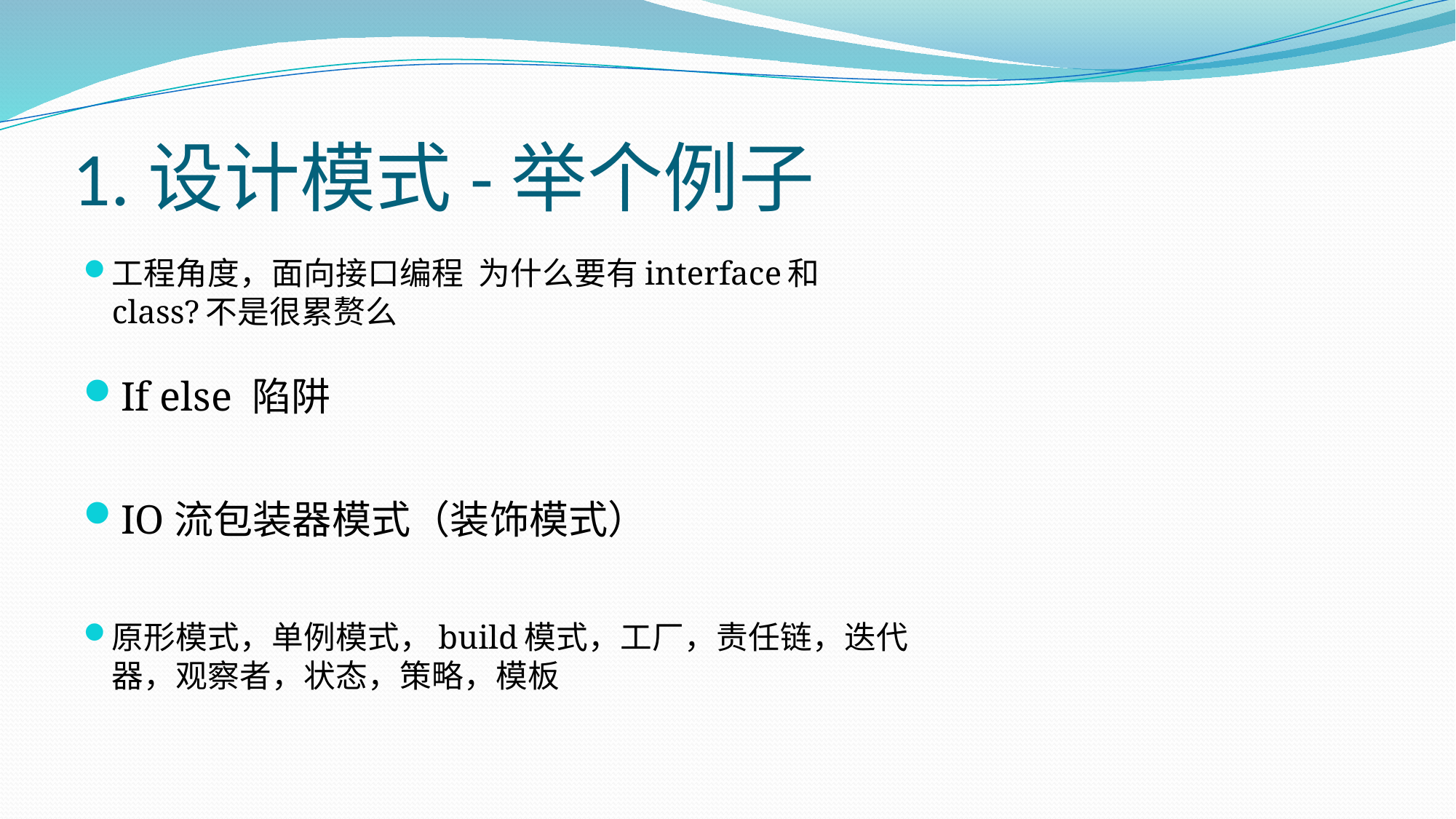

# 1.设计模式-举个例子
工程角度，面向接口编程  为什么要有interface和class?不是很累赘么

If else 陷阱
IO流包装器模式（装饰模式）

原形模式，单例模式，build模式，工厂，责任链，迭代器，观察者，状态，策略，模板